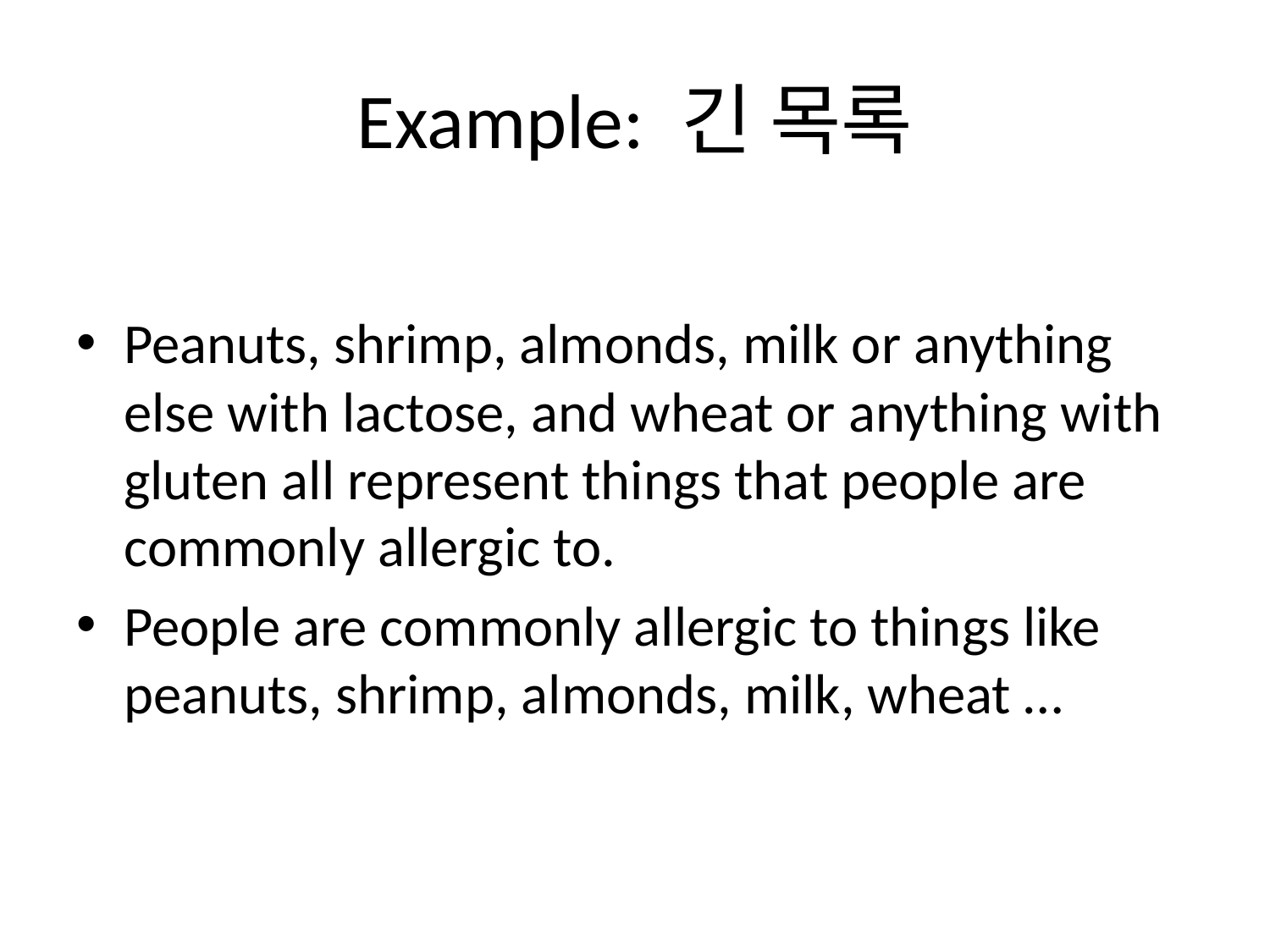

# Example: 긴 목록

Peanuts, shrimp, almonds, milk or anything else with lactose, and wheat or anything with gluten all represent things that people are commonly allergic to.
People are commonly allergic to things like peanuts, shrimp, almonds, milk, wheat …